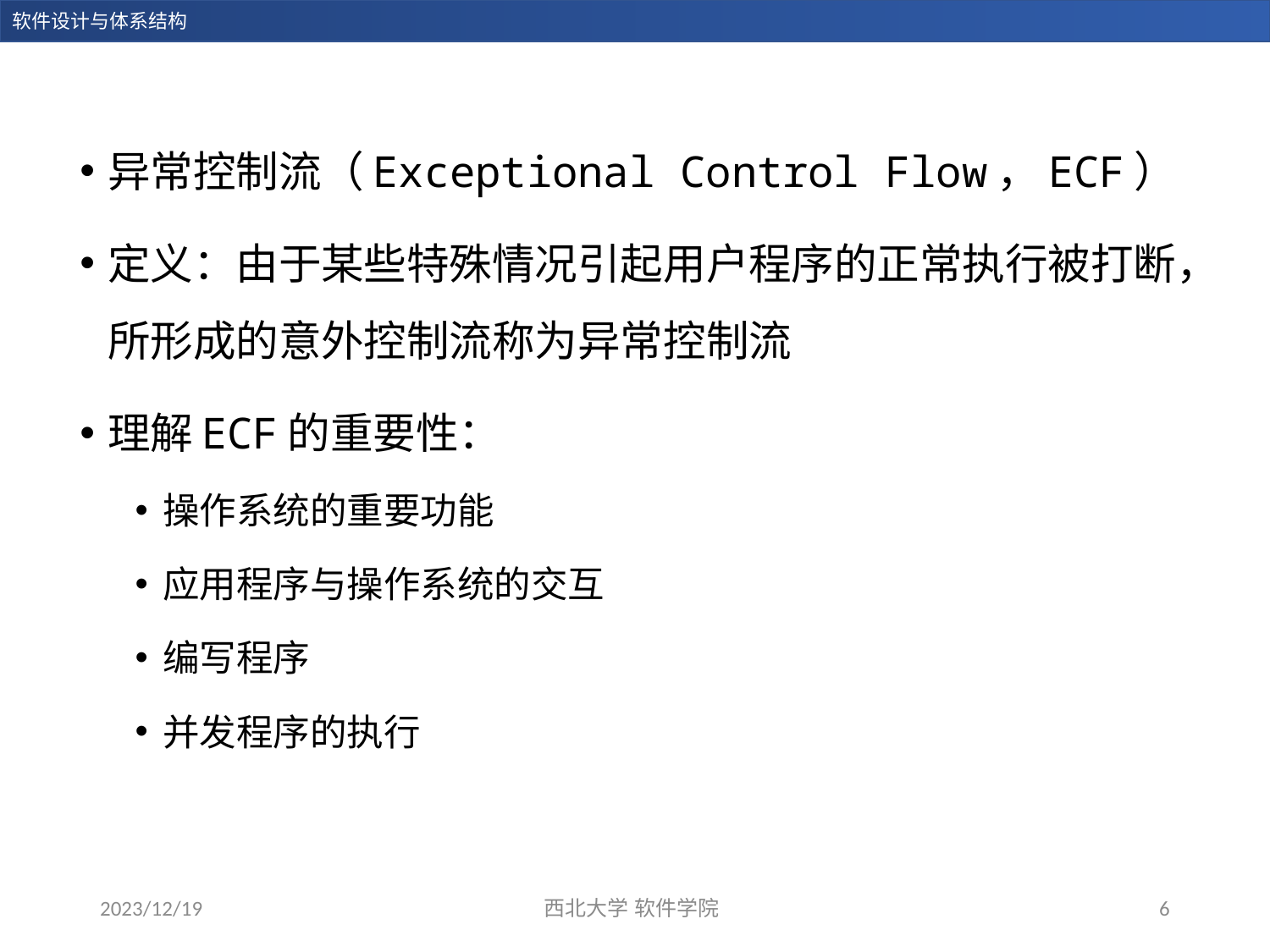

异常控制流（Exceptional Control Flow，ECF）
定义：由于某些特殊情况引起用户程序的正常执行被打断，所形成的意外控制流称为异常控制流
理解ECF的重要性：
操作系统的重要功能
应用程序与操作系统的交互
编写程序
并发程序的执行
2023/12/19
西北大学 软件学院
6